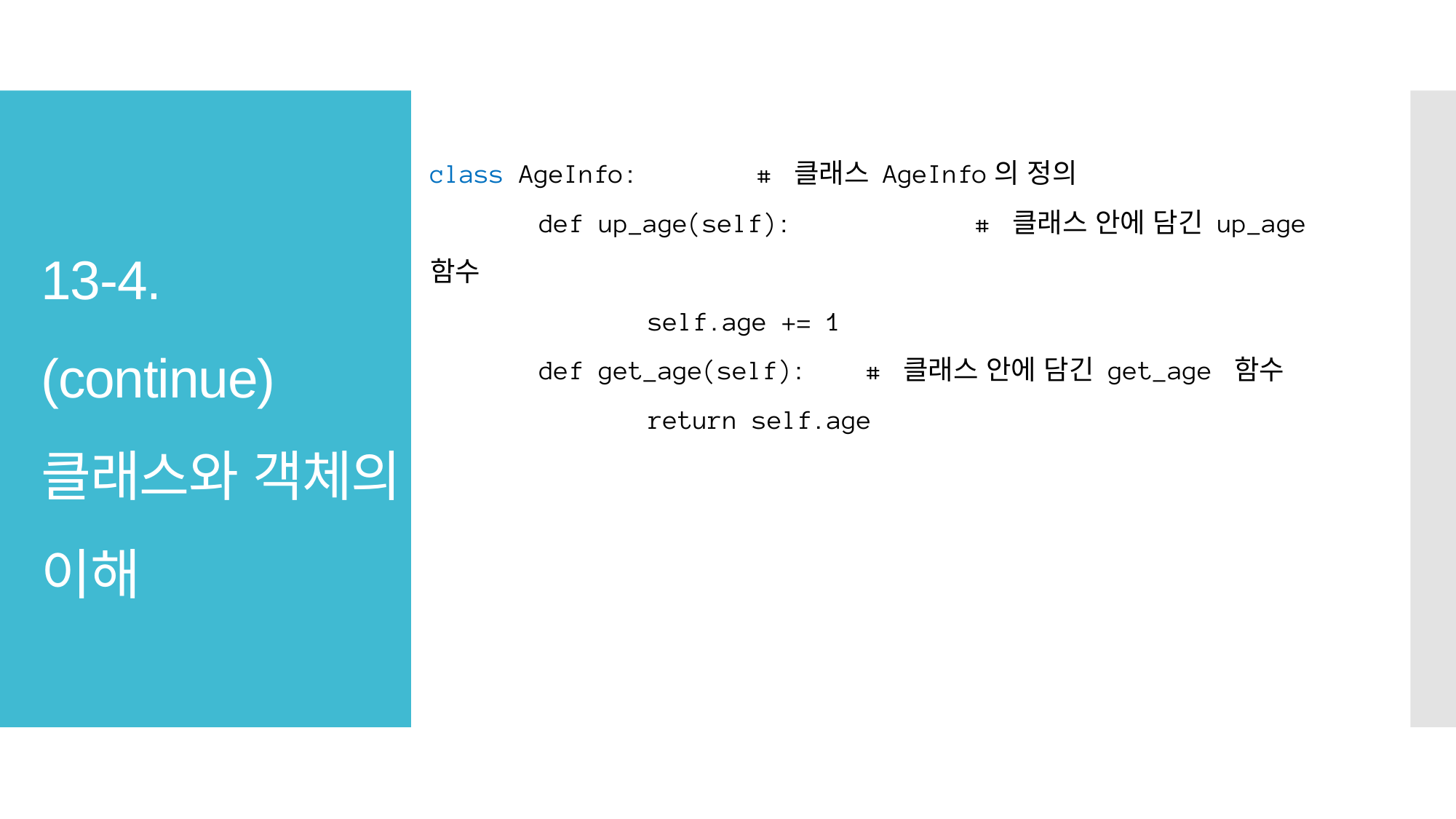

# 13-4. (continue) 클래스와 객체의 이해
class AgeInfo: 	# 클래스 AgeInfo의 정의
	def up_age(self): 		# 클래스 안에 담긴 up_age 함수
		self.age += 1
	def get_age(self): 	# 클래스 안에 담긴 get_age 함수
		return self.age